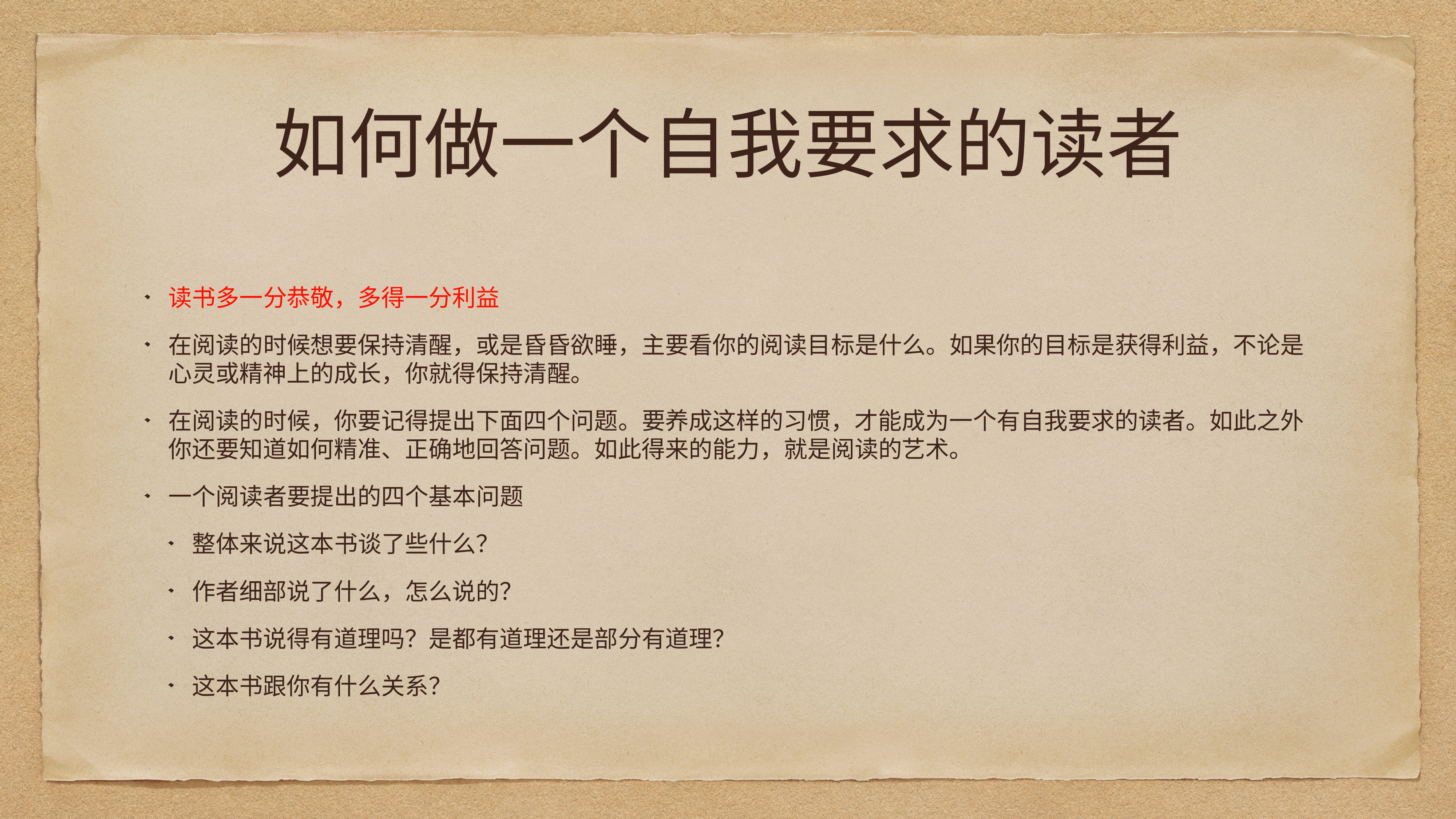

# 如何做一个自我要求的读者
读书多一分恭敬，多得一分利益
在阅读的时候想要保持清醒，或是昏昏欲睡，主要看你的阅读目标是什么。如果你的目标是获得利益，不论是心灵或精神上的成长，你就得保持清醒。
在阅读的时候，你要记得提出下面四个问题。要养成这样的习惯，才能成为一个有自我要求的读者。如此之外你还要知道如何精准、正确地回答问题。如此得来的能力，就是阅读的艺术。
一个阅读者要提出的四个基本问题
整体来说这本书谈了些什么？
作者细部说了什么，怎么说的？
这本书说得有道理吗？是都有道理还是部分有道理？
这本书跟你有什么关系？